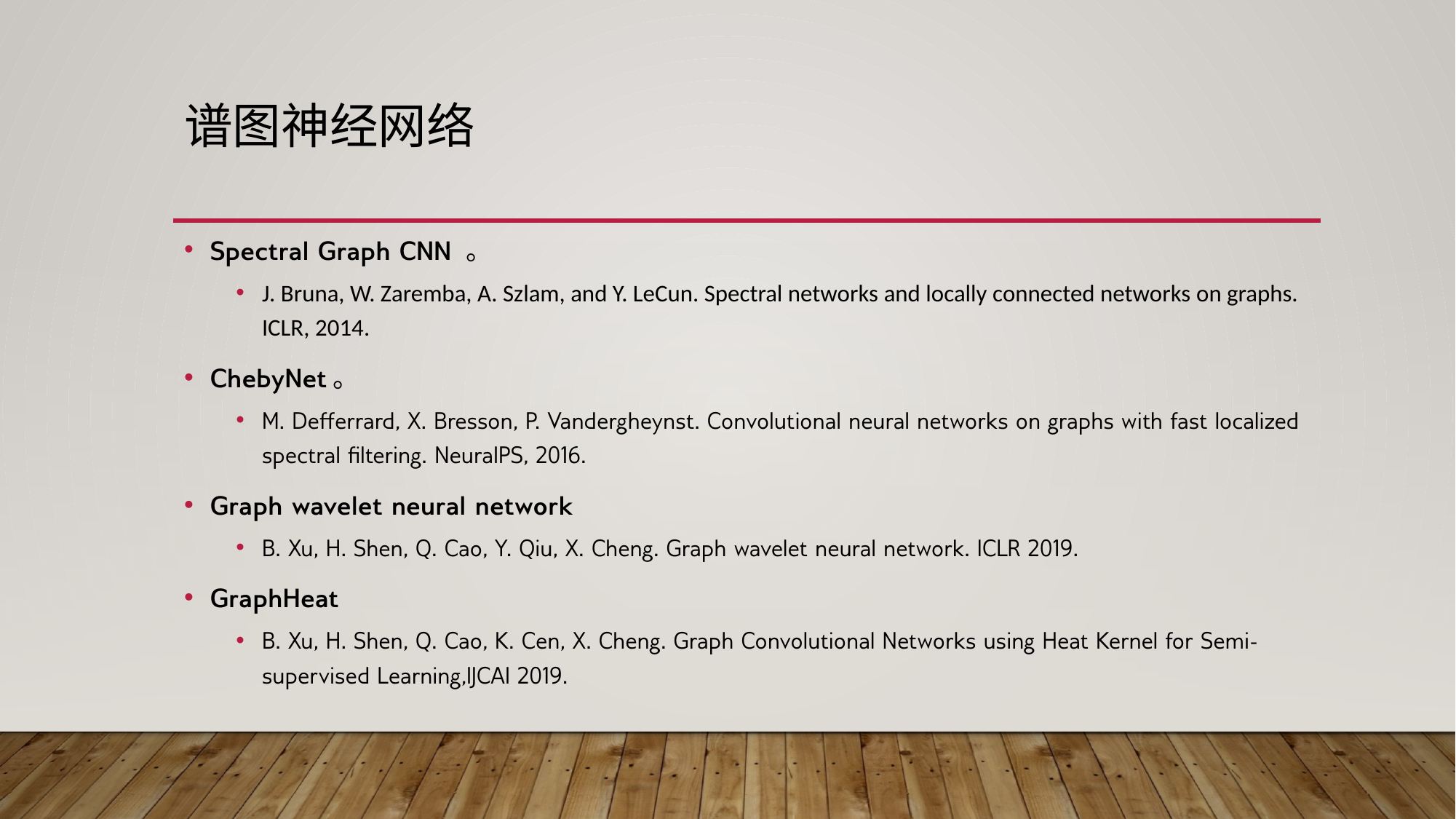

# 谱图神经网络
Spectral Graph CNN 。
J. Bruna, W. Zaremba, A. Szlam, and Y. LeCun. Spectral networks and locally connected networks on graphs.
ICLR, 2014.
ChebyNet。
M. Defferrard, X. Bresson, P. Vandergheynst. Convolutional neural networks on graphs with fast localized spectral filtering. NeuraIPS, 2016.
Graph wavelet neural network
B. Xu, H. Shen, Q. Cao, Y. Qiu, X. Cheng. Graph wavelet neural network. ICLR 2019.
GraphHeat
B. Xu, H. Shen, Q. Cao, K. Cen, X. Cheng. Graph Convolutional Networks using Heat Kernel for Semi-supervised Learning,IJCAI 2019.